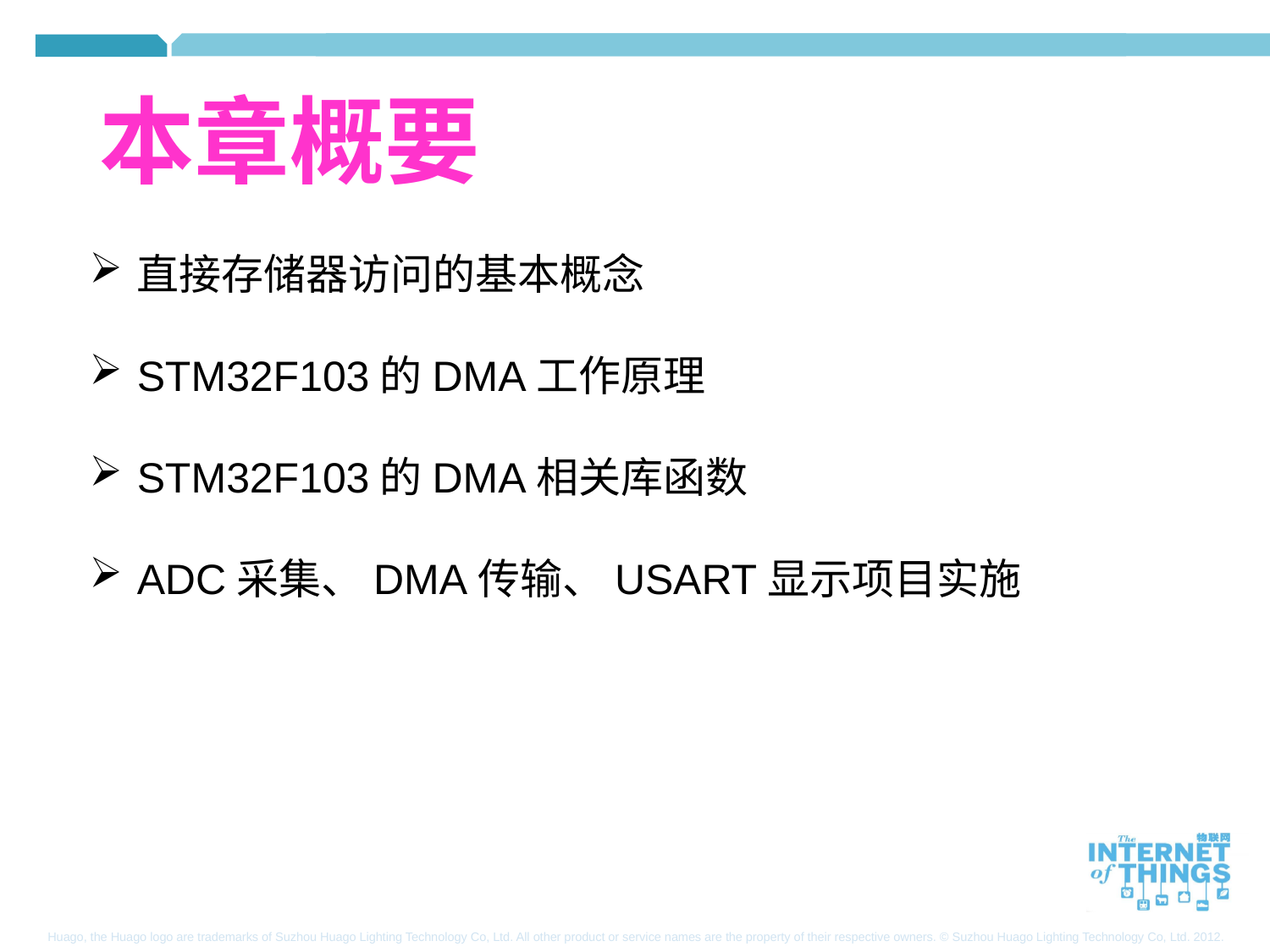

本章概要
直接存储器访问的基本概念
STM32F103的DMA工作原理
STM32F103的DMA相关库函数
ADC采集、DMA传输、USART显示项目实施